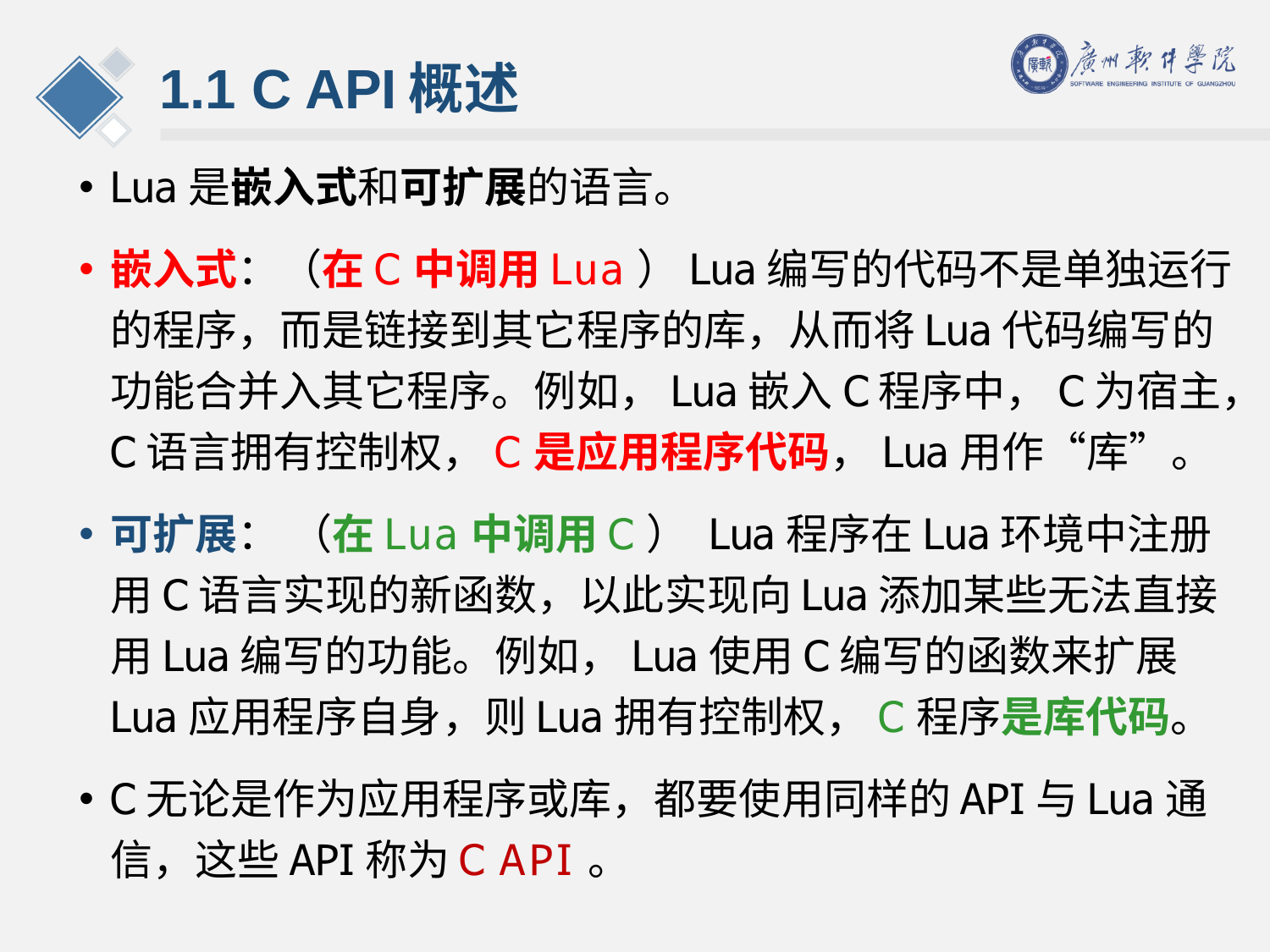

# 1.1 C API概述
Lua是嵌入式和可扩展的语言。
嵌入式：（在C中调用Lua）Lua编写的代码不是单独运行的程序，而是链接到其它程序的库，从而将Lua代码编写的功能合并入其它程序。例如，Lua嵌入C程序中，C为宿主，C语言拥有控制权，C是应用程序代码，Lua用作“库”。
可扩展： （在Lua中调用C） Lua程序在Lua环境中注册用C语言实现的新函数，以此实现向Lua添加某些无法直接用Lua编写的功能。例如，Lua使用C编写的函数来扩展Lua应用程序自身，则Lua拥有控制权，C程序是库代码。
C无论是作为应用程序或库，都要使用同样的API与Lua通信，这些API称为C API。